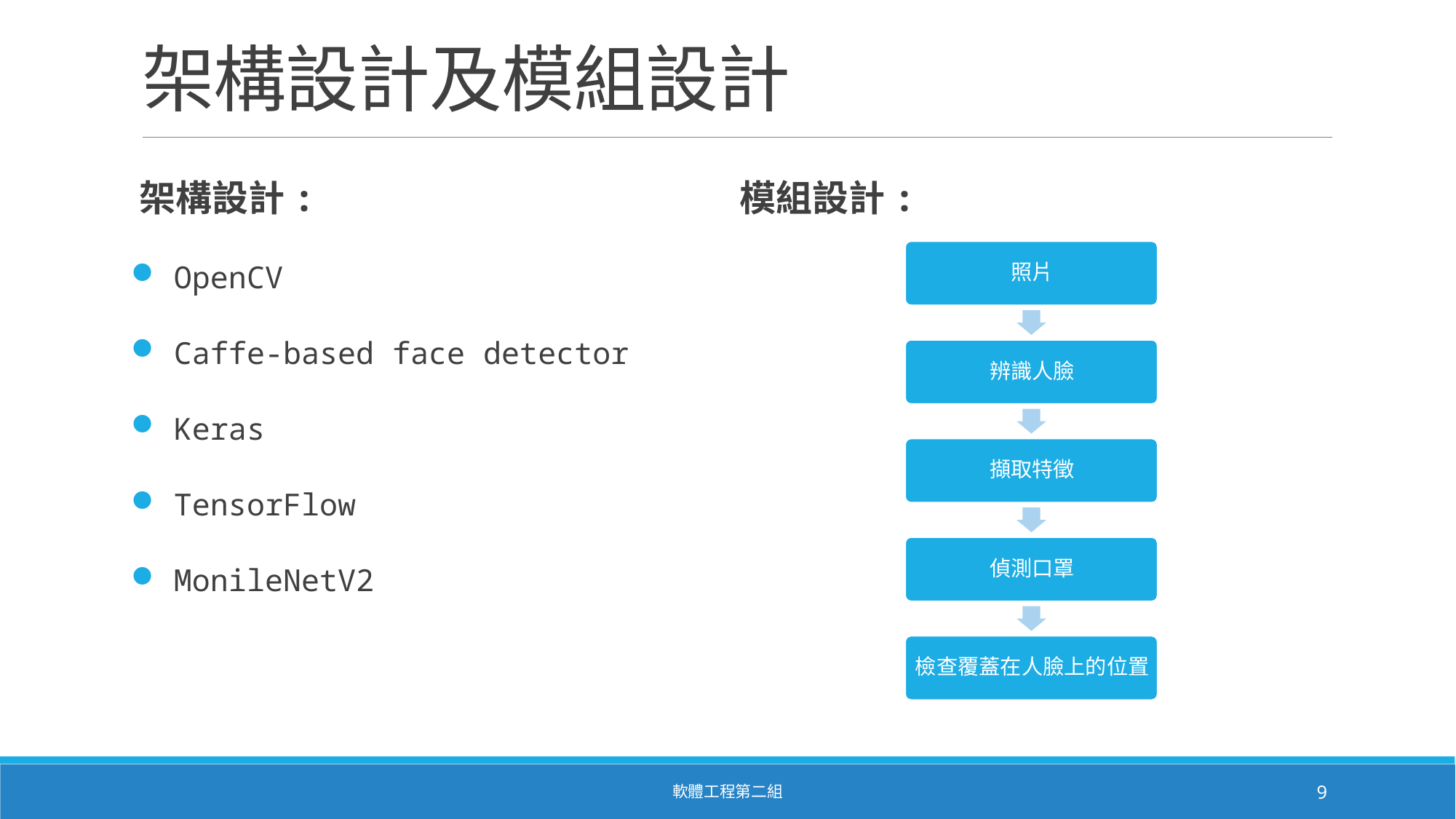

# 架構設計及模組設計
架構設計:
OpenCV
Caffe-based face detector
Keras
TensorFlow
MonileNetV2

模組設計:

照片

辨識人臉

擷取特徵

偵測口罩

檢查覆蓋在人臉上的位置
軟體工程第二組
9